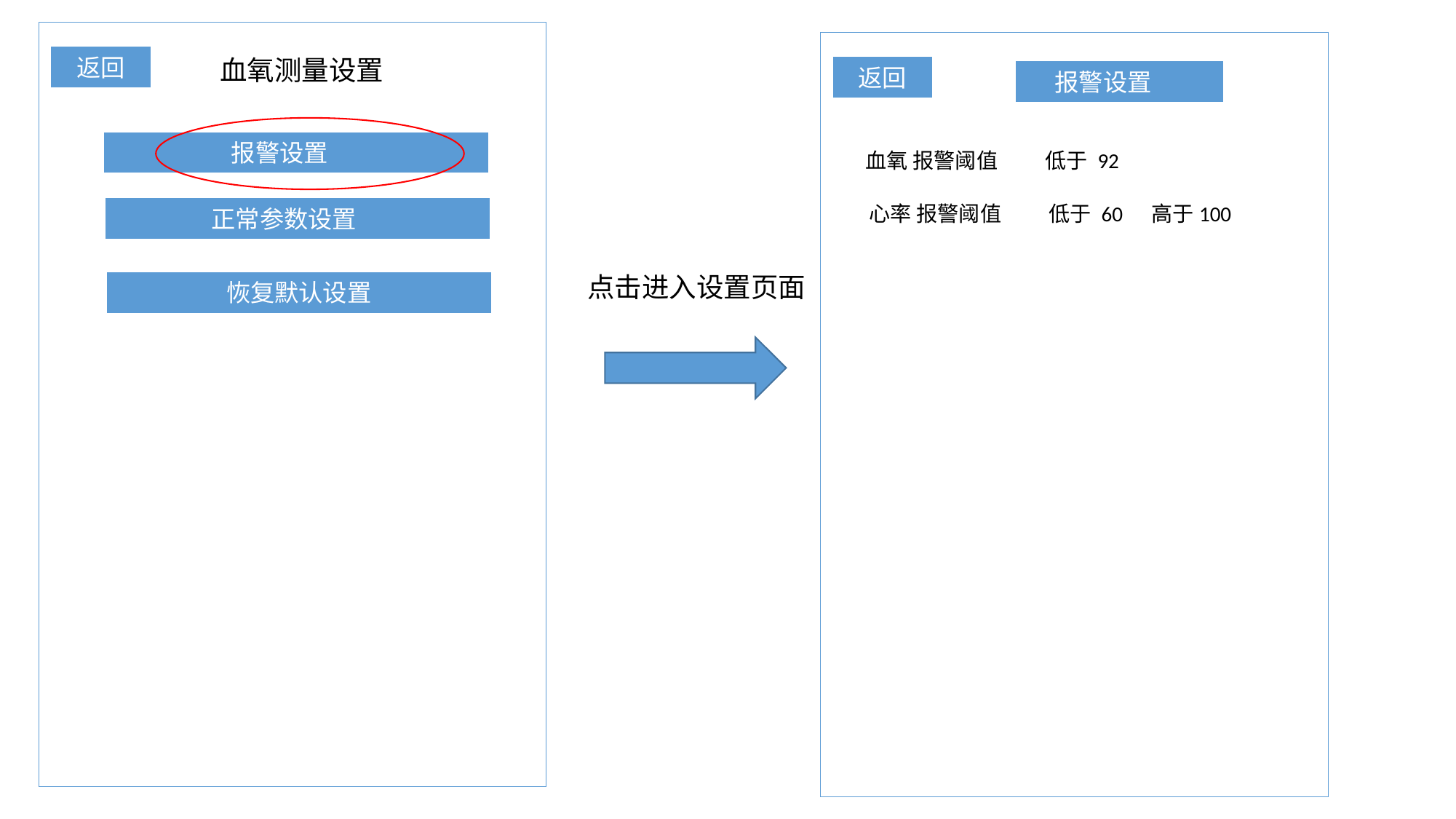

返回
血氧测量设置
返回
报警设置

报警设置
血氧 报警阈值          低于 92
心率 报警阈值          低于 60     高于100
正常参数设置
点击进入设置页面
恢复默认设置